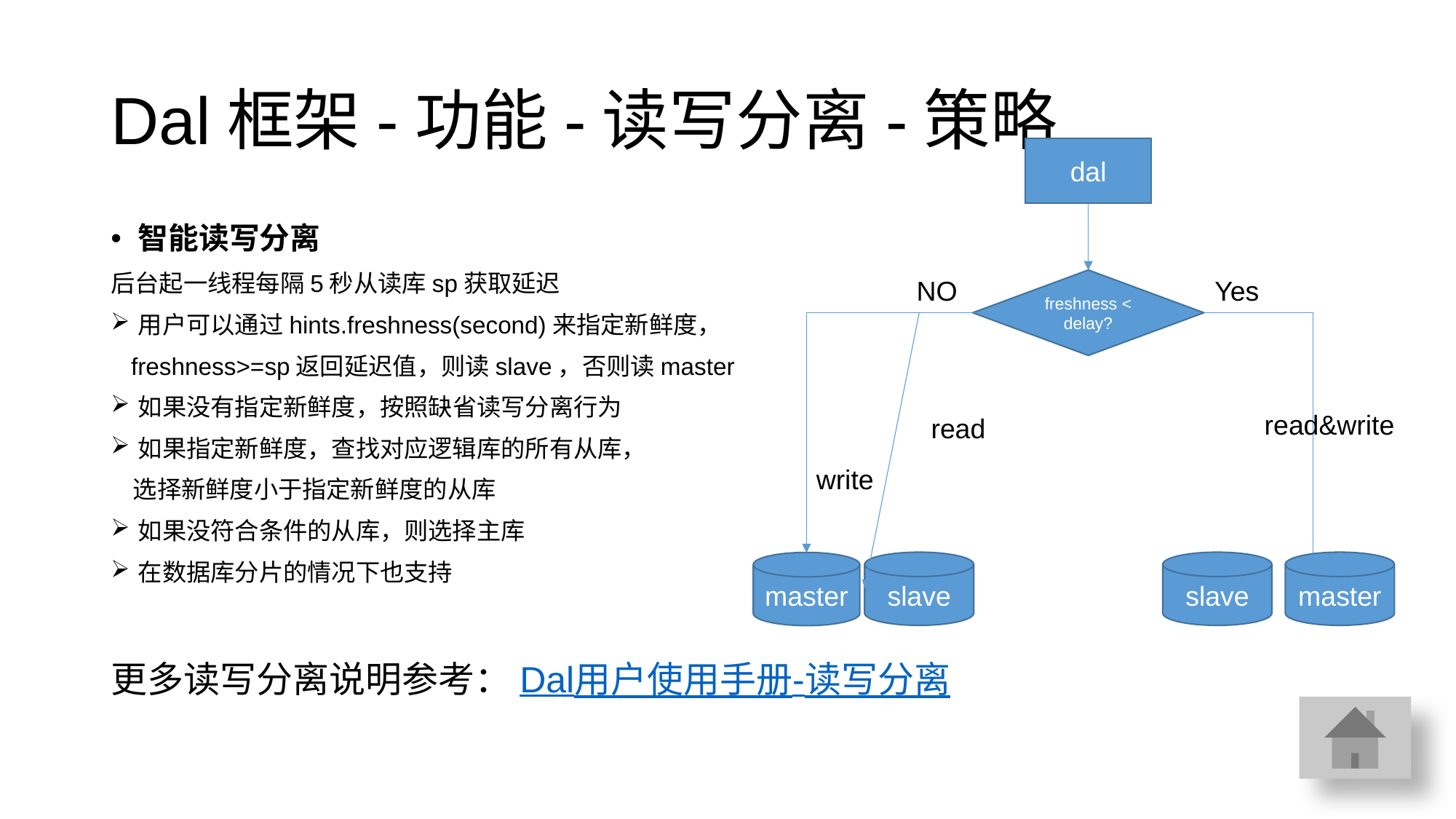

# Dal框架-功能-读写分离-策略
dal
NO
Yes
freshness <
delay?
read&write
read
write
slave
slave
master
master
智能读写分离
后台起一线程每隔5秒从读库sp获取延迟
用户可以通过hints.freshness(second)来指定新鲜度，
   freshness>=sp返回延迟值，则读slave，否则读master
如果没有指定新鲜度，按照缺省读写分离行为
如果指定新鲜度，查找对应逻辑库的所有从库，
   选择新鲜度小于指定新鲜度的从库
如果没符合条件的从库，则选择主库
在数据库分片的情况下也支持

更多读写分离说明参考：Dal用户使用手册-读写分离